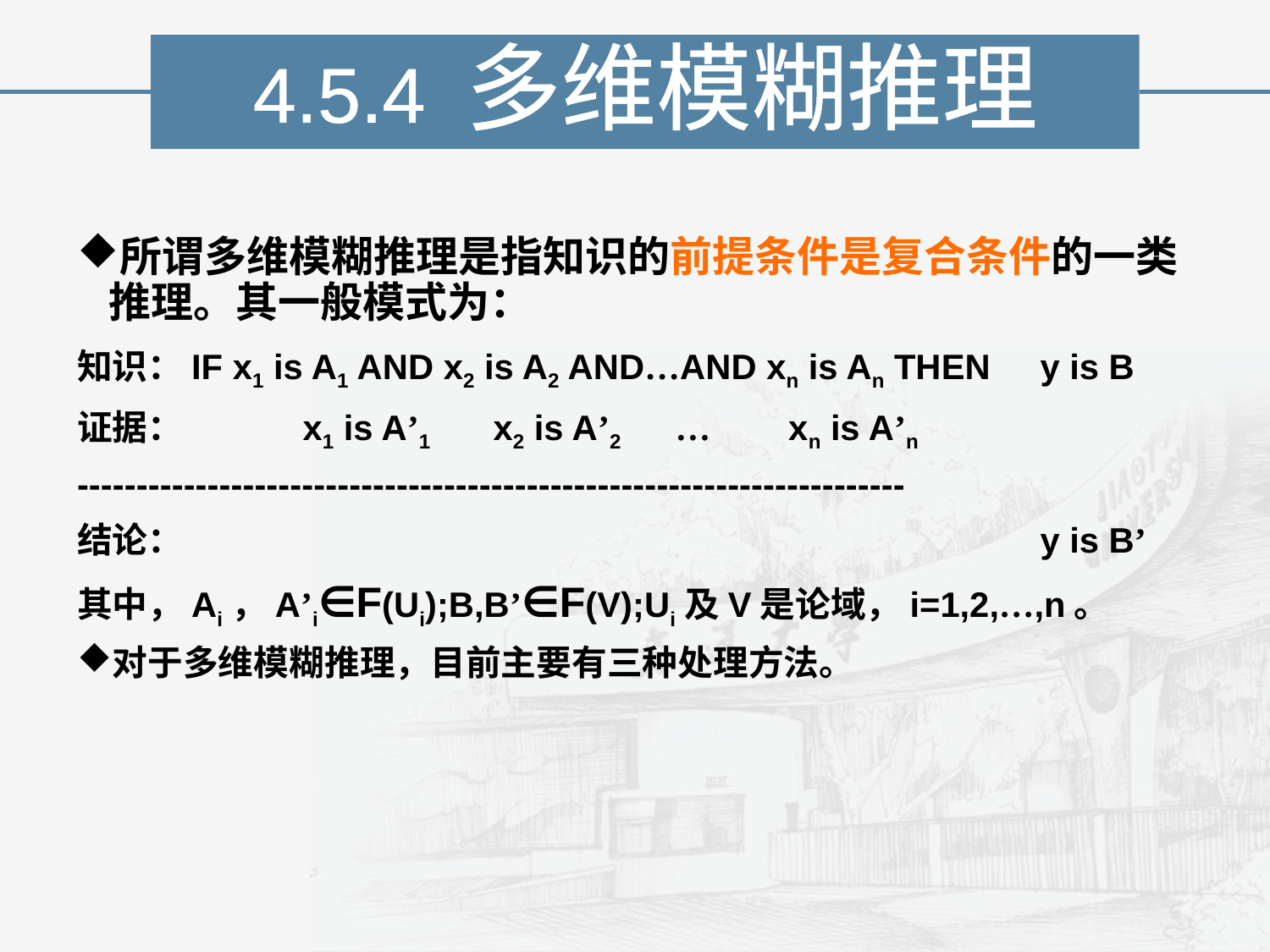

4.5.4 多维模糊推理
所谓多维模糊推理是指知识的前提条件是复合条件的一类推理。其一般模式为：
知识：IF x1 is A1 AND x2 is A2 AND…AND xn is An THEN 	y is B
证据：	  x1 is A’1           x2 is A’2      …        xn is A’n
----------------------------------------------------------------------
结论：							y is B’
其中，Ai，A’i∈F(Ui);B,B’∈F(V);Ui及V是论域，i=1,2,…,n。
对于多维模糊推理，目前主要有三种处理方法。
55